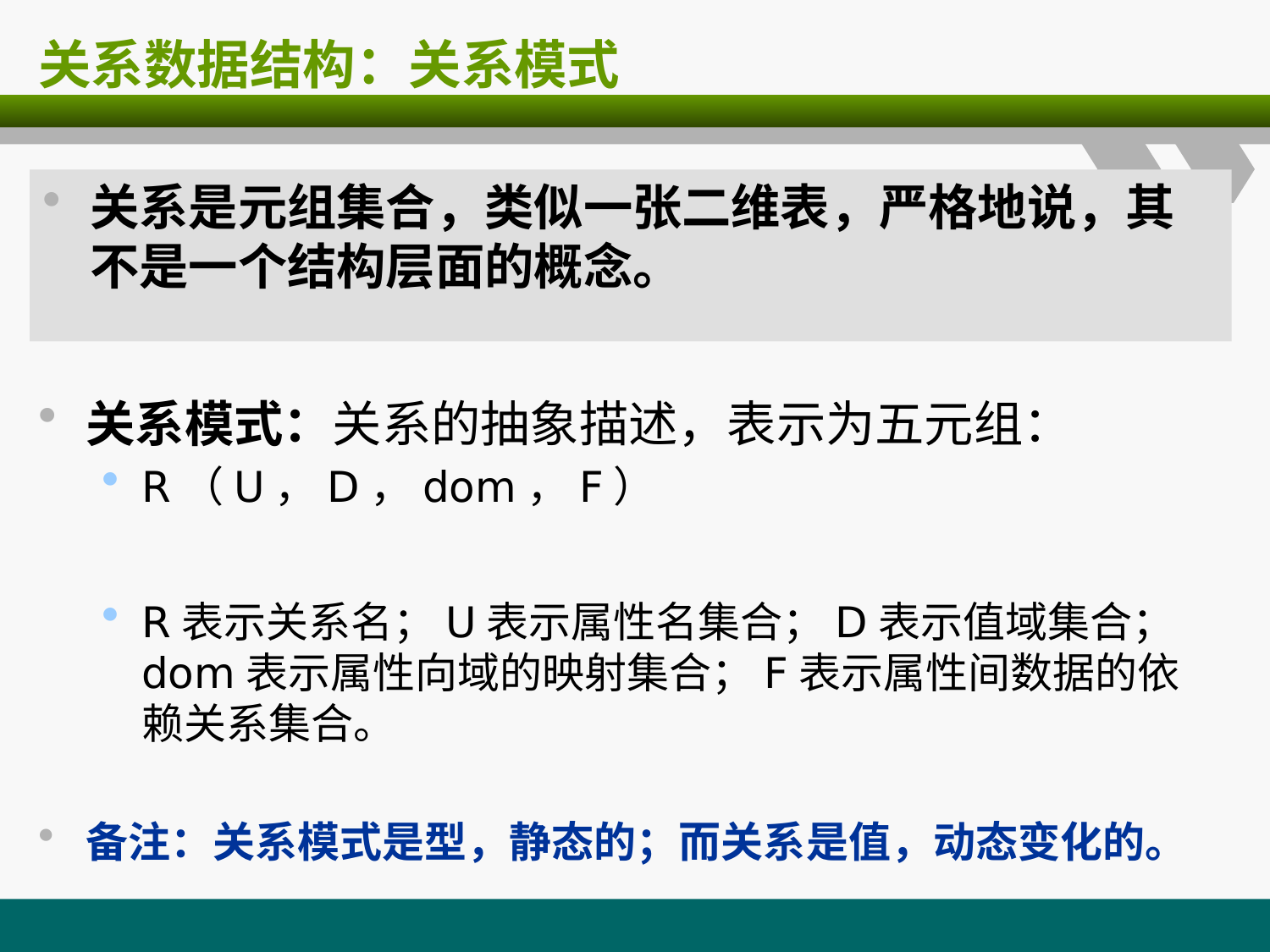

# 关系数据结构：关系模式
关系是元组集合，类似一张二维表，严格地说，其不是一个结构层面的概念。
关系模式：关系的抽象描述，表示为五元组：
R（U，D，dom，F）

R表示关系名；U表示属性名集合；D表示值域集合；dom表示属性向域的映射集合；F表示属性间数据的依赖关系集合。

备注：关系模式是型，静态的；而关系是值，动态变化的。